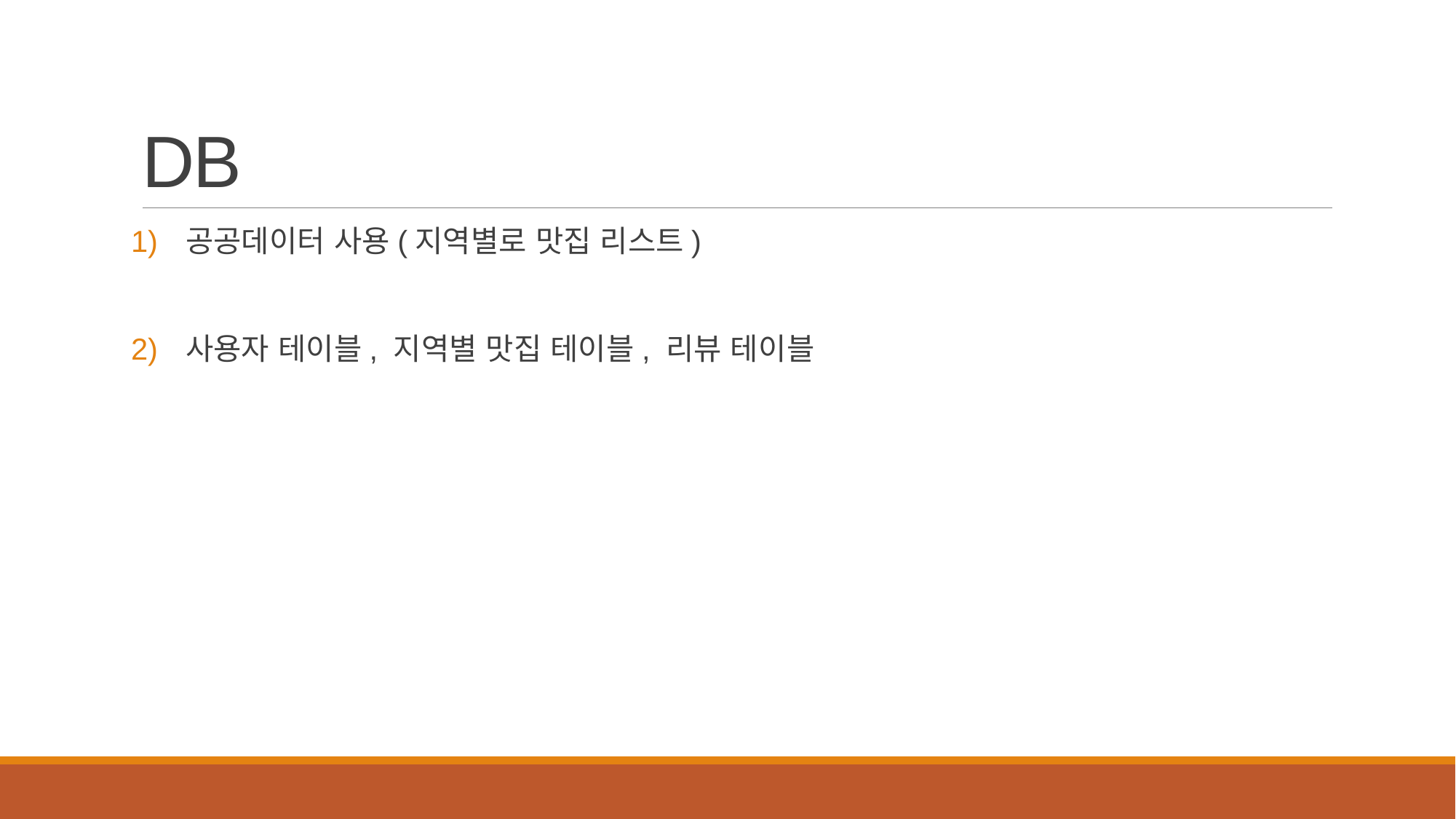

# DB
공공데이터 사용(지역별로 맛집 리스트)

사용자 테이블, 지역별 맛집 테이블, 리뷰 테이블